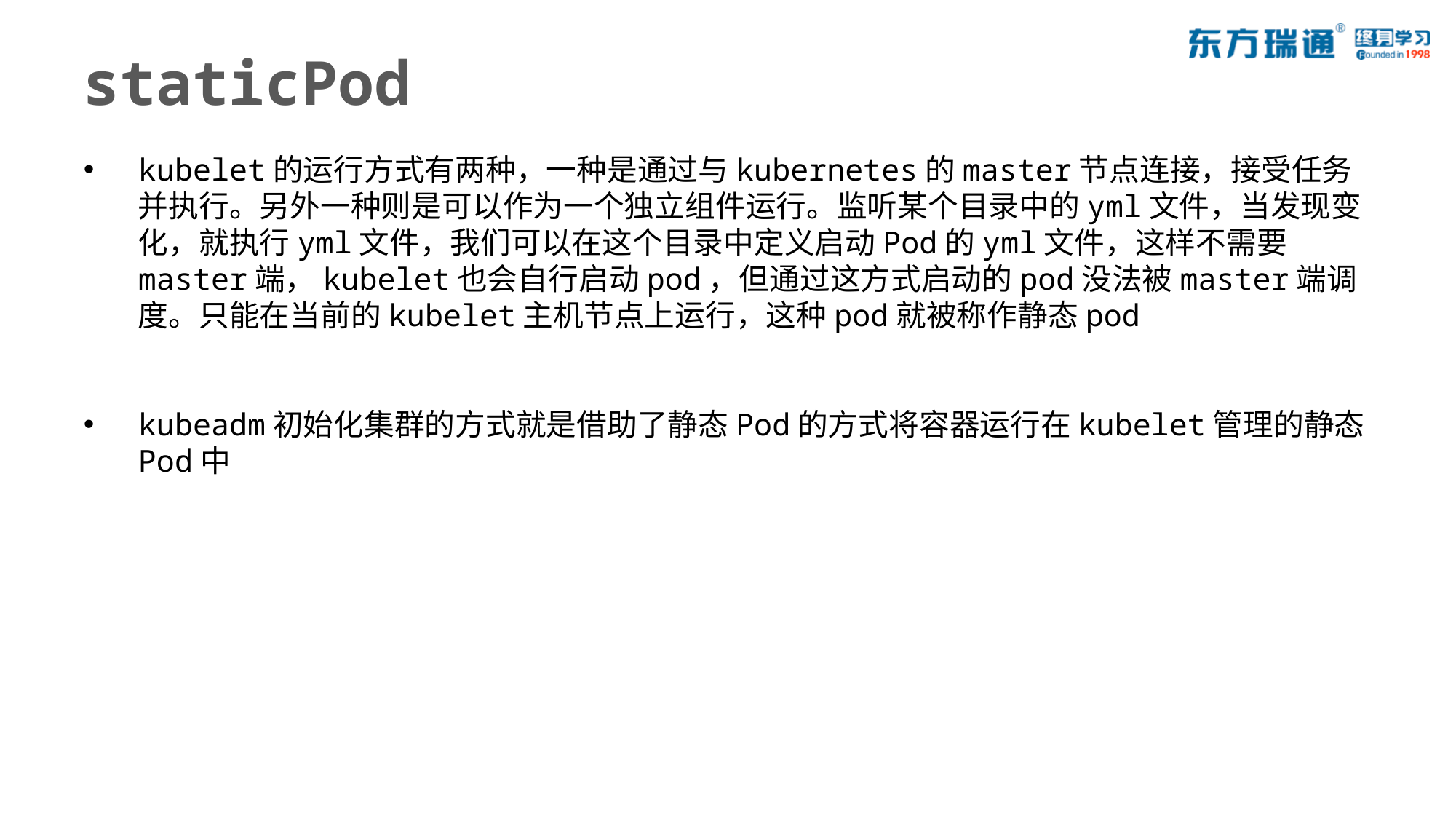

# staticPod
kubelet的运行方式有两种，一种是通过与kubernetes的master节点连接，接受任务并执行。另外一种则是可以作为一个独立组件运行。监听某个目录中的yml文件，当发现变化，就执行yml文件，我们可以在这个目录中定义启动Pod的yml文件，这样不需要master端，kubelet也会自行启动pod，但通过这方式启动的pod没法被master端调度。只能在当前的kubelet主机节点上运行，这种pod就被称作静态pod

kubeadm初始化集群的方式就是借助了静态Pod的方式将容器运行在kubelet管理的静态Pod中